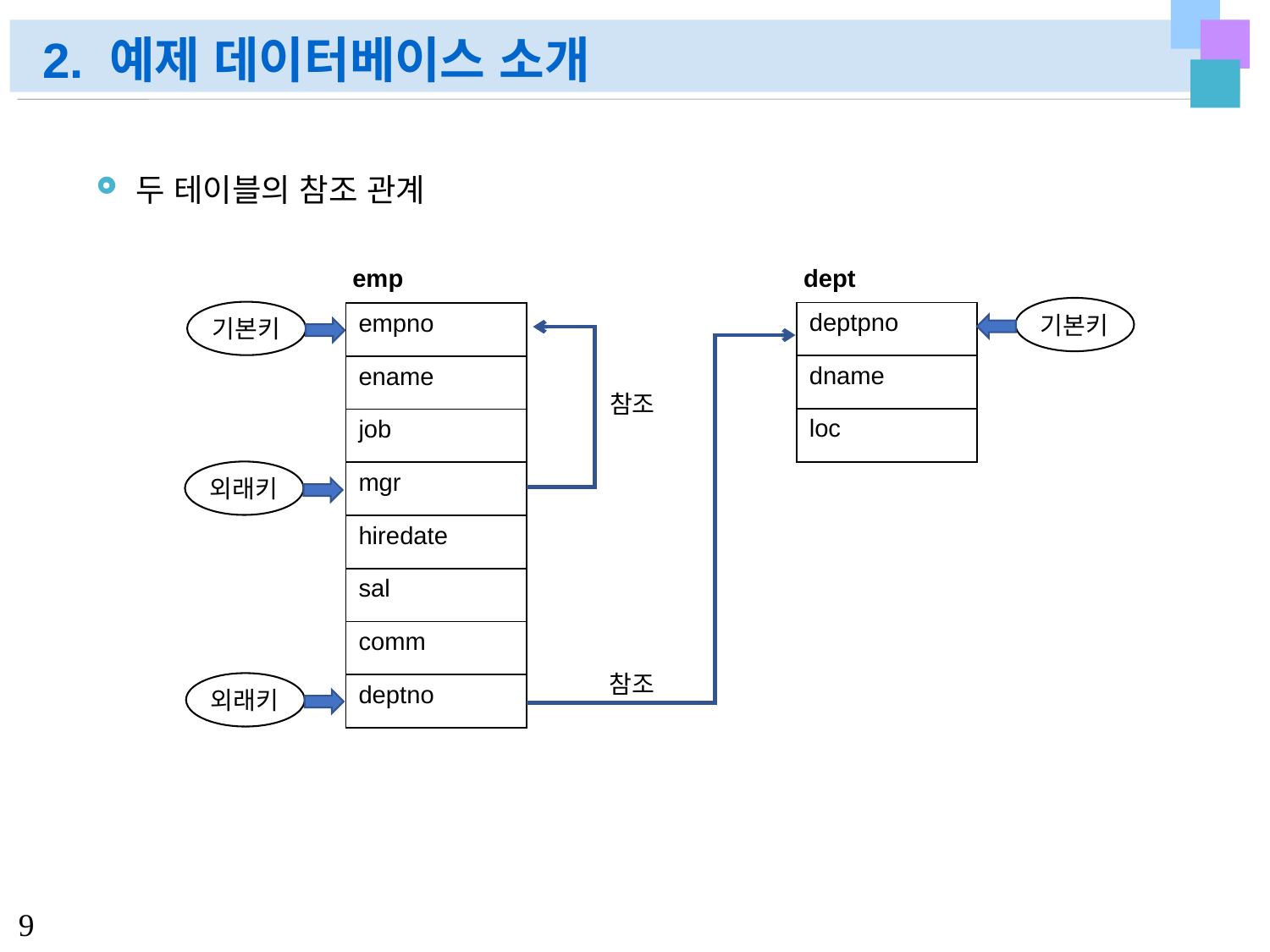

# 2. 예제 데이터베이스 소개

두 테이블의 참조 관계
dept
emp

| deptpno |
| --- |
| dname |
| loc |
| empno |
| --- |
| ename |
| job |
| mgr |
| hiredate |
| sal |
| comm |
| deptno |
기본키
기본키

참조

외래키

참조

외래키